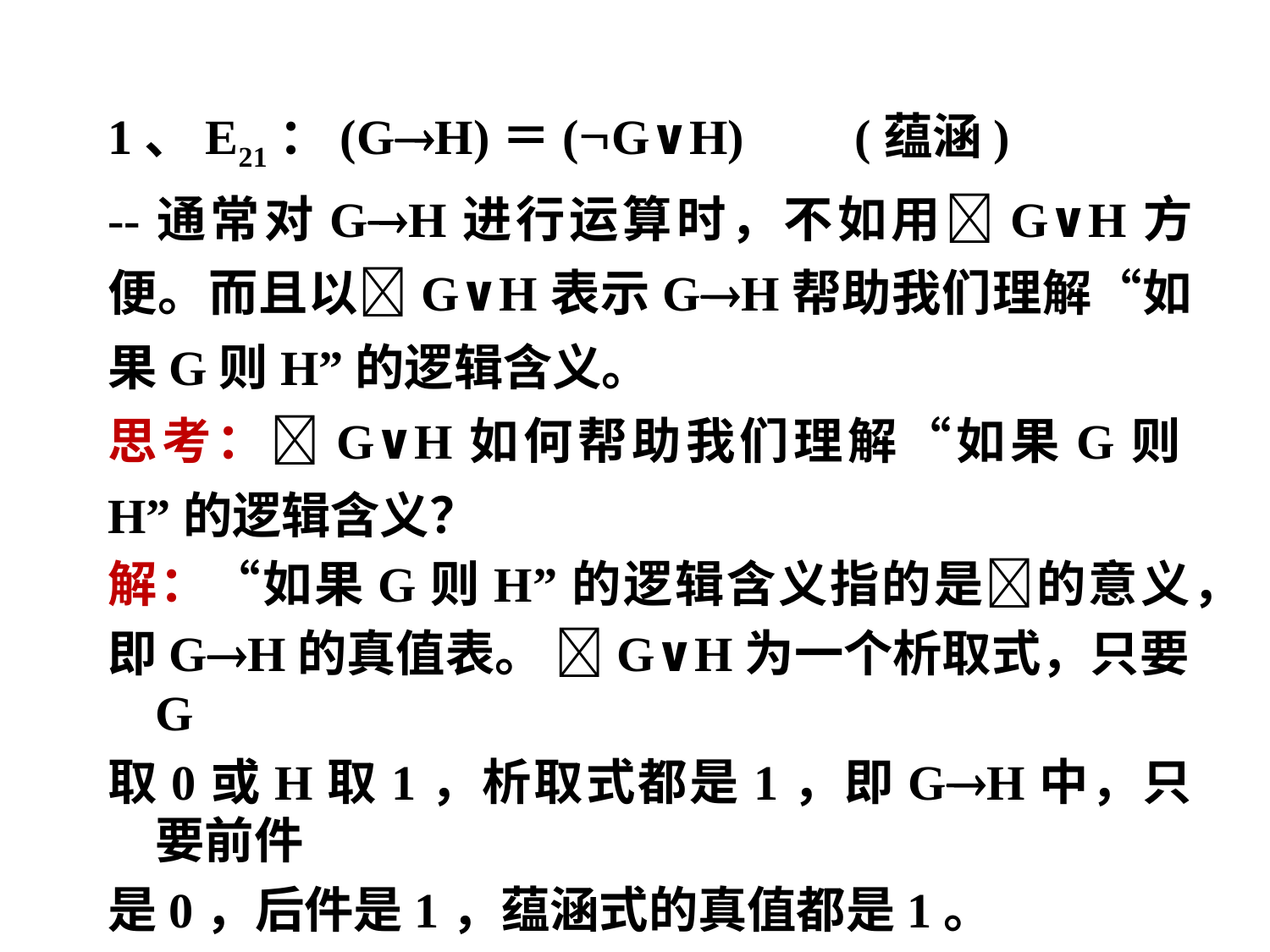

1、E21：(G→H)＝(¬G∨H)         (蕴涵)
--通常对G→H进行运算时，不如用¬G∨H方便。而且以¬G∨H表示G→H帮助我们理解“如果G则H”的逻辑含义。
思考：¬G∨H如何帮助我们理解“如果G则H”的逻辑含义？
解：“如果G则H”的逻辑含义指的是→的意义，
即G→H的真值表。 ¬G∨H为一个析取式，只要G
取0或H取1，析取式都是1，即G→H中，只要前件
是0，后件是1，蕴涵式的真值都是1。
拓展：(G→H)＝(¬G∨H)这个公式在逻辑中有什么作用呢？